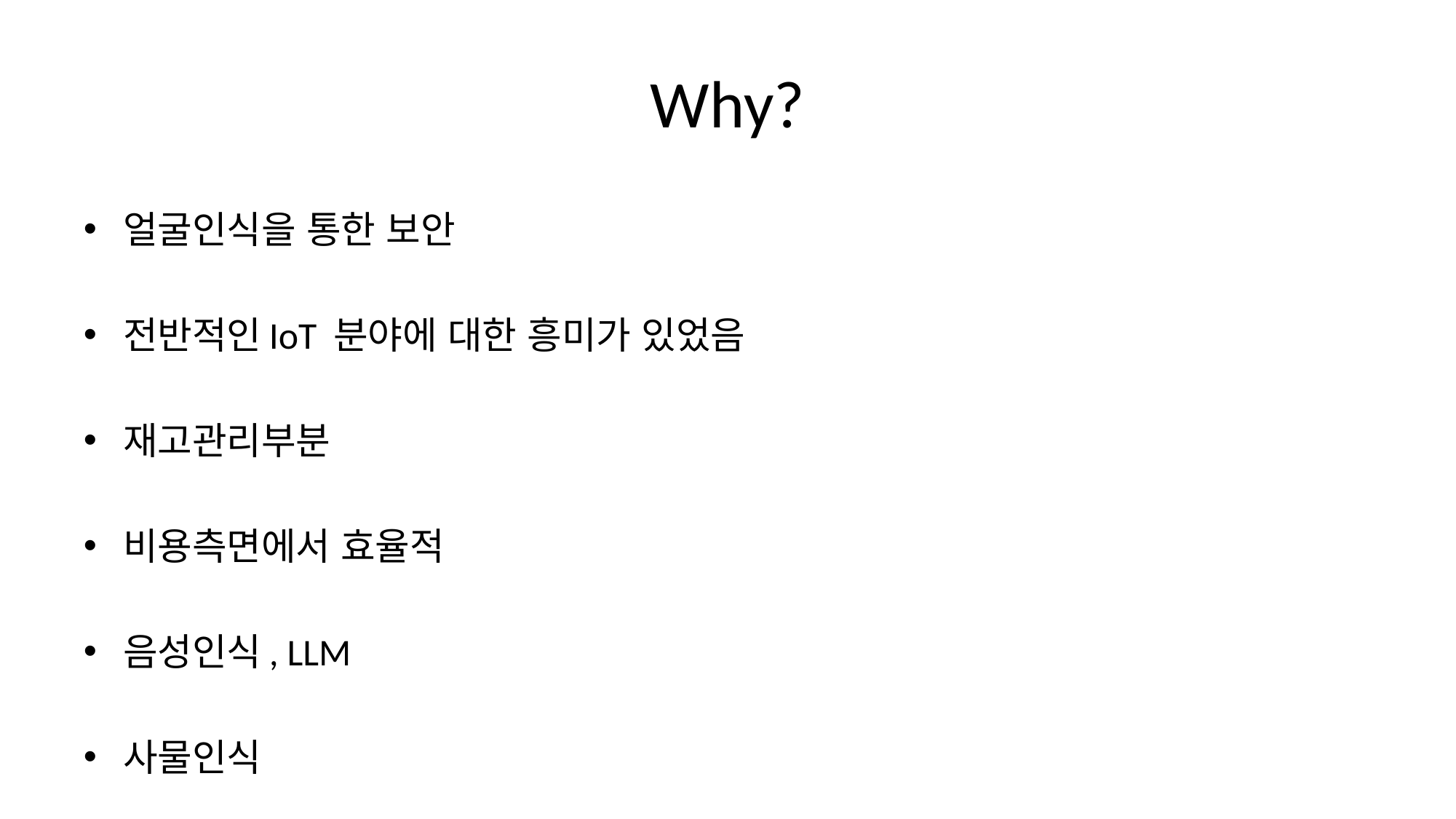

# Why?
얼굴인식을 통한 보안

전반적인IoT 분야에 대한 흥미가 있었음

재고관리부분

비용측면에서 효율적

음성인식, LLM

사물인식